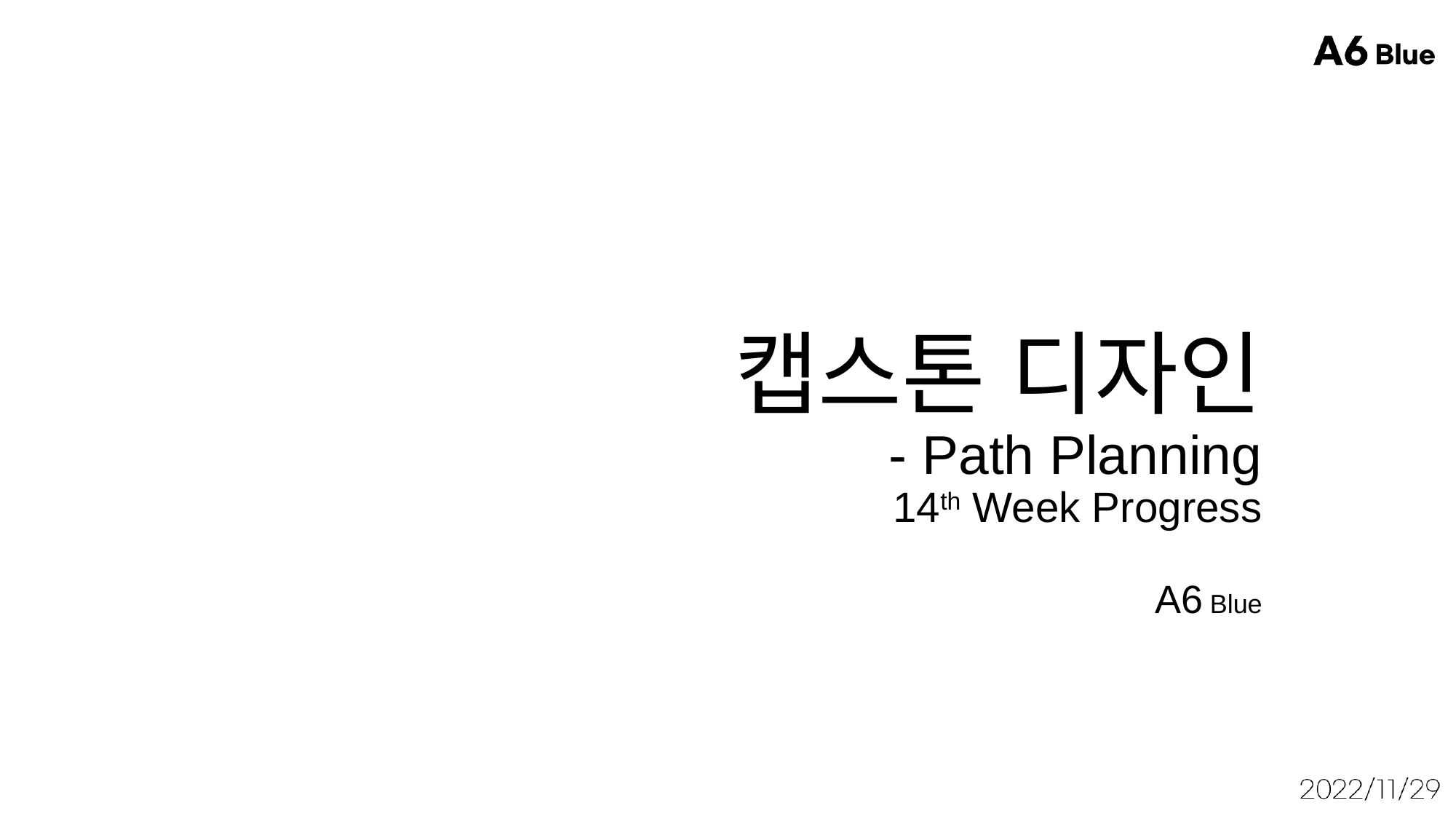

# 캡스톤 디자인 - Path Planning 14th Week Progress
A6 Blue